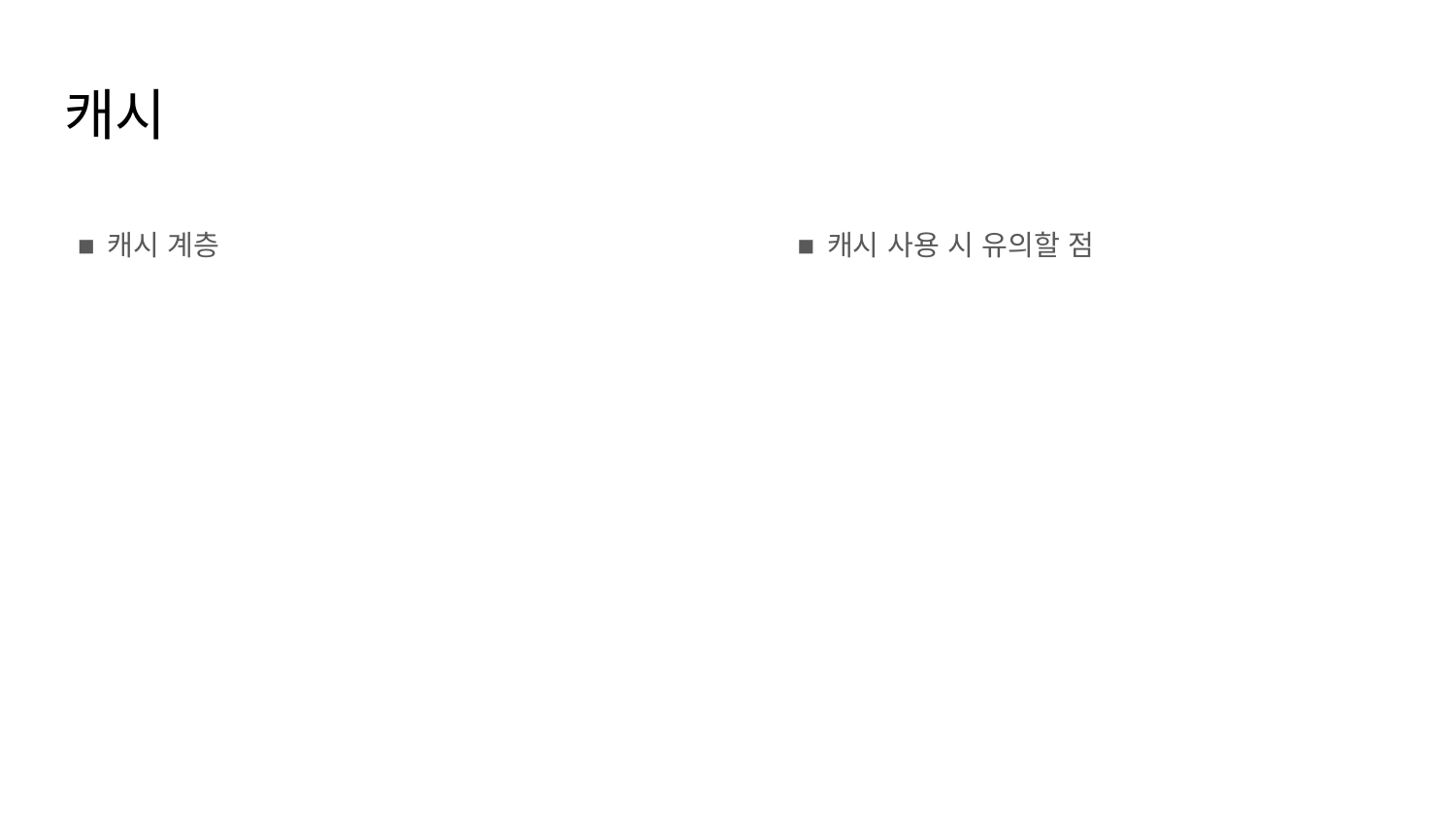

# 캐시
캐시 계층

캐시 사용 시 유의할 점